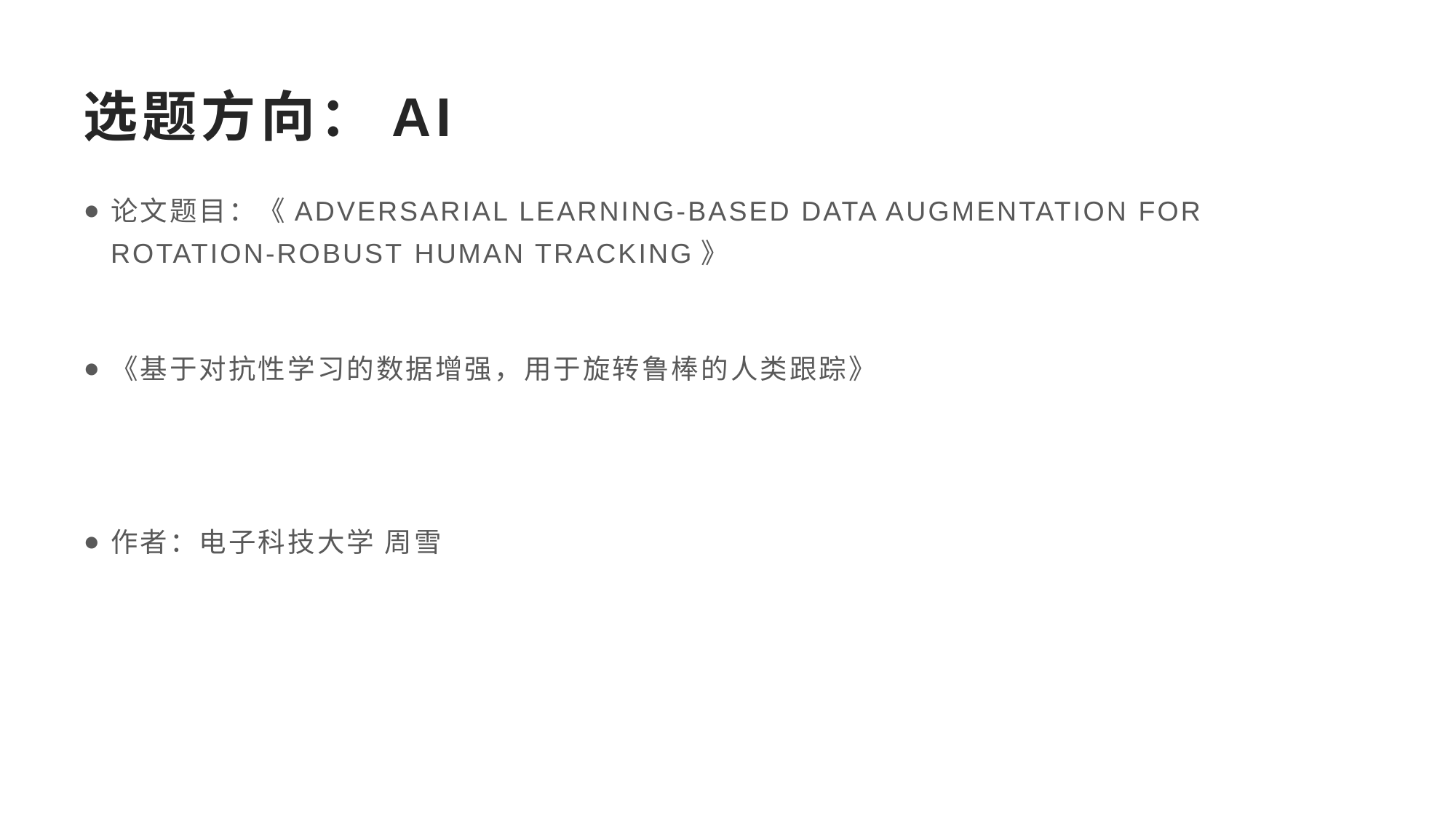

# 选题方向：AI
论文题目：《ADVERSARIAL LEARNING-BASED DATA AUGMENTATION FOR ROTATION-ROBUST HUMAN TRACKING》

《基于对抗性学习的数据增强，用于旋转鲁棒的人类跟踪》

作者：电子科技大学 周雪